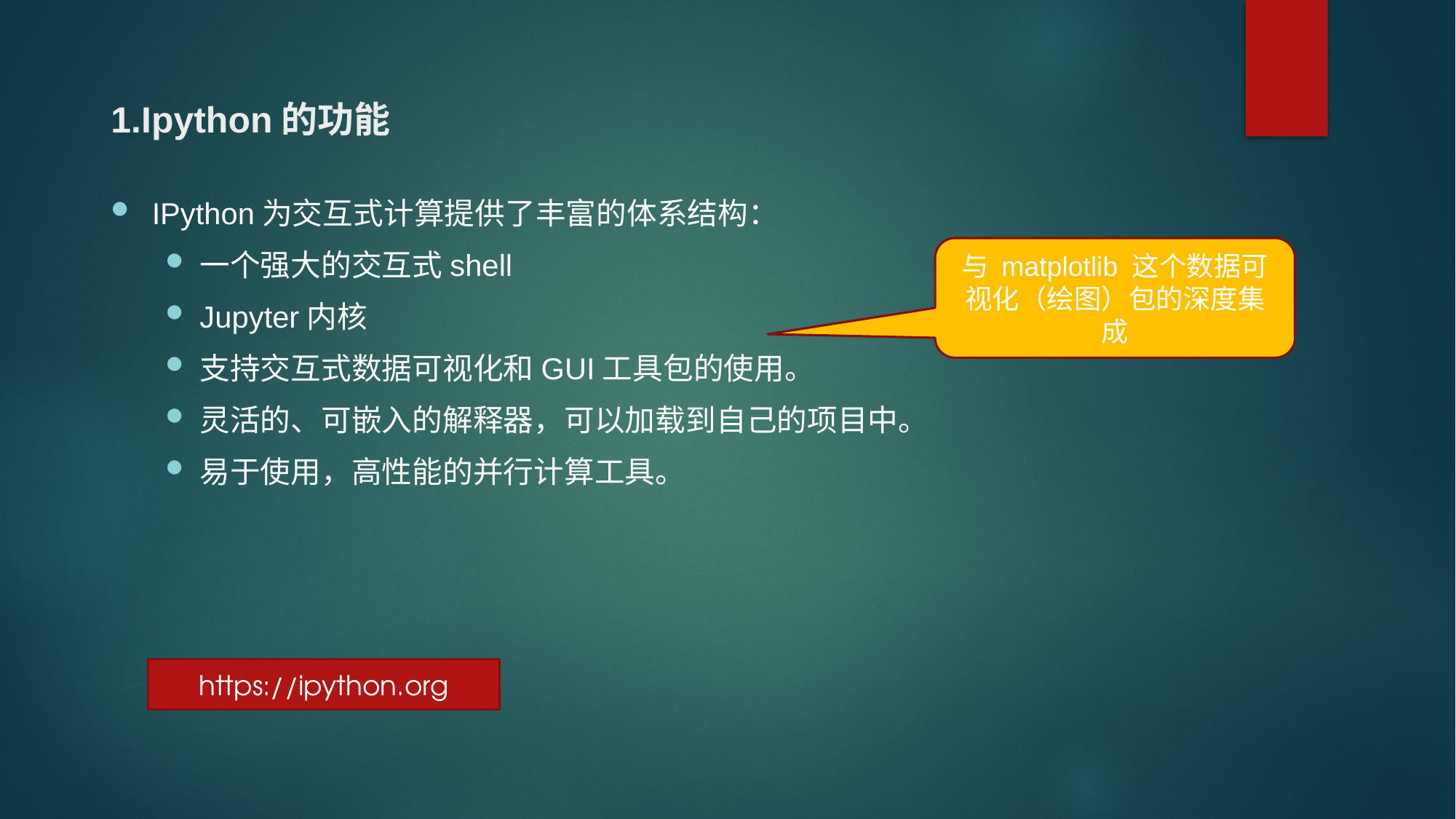

# 1.Ipython的功能
IPython为交互式计算提供了丰富的体系结构：
一个强大的交互式shell
Jupyter内核
支持交互式数据可视化和GUI工具包的使用。
灵活的、可嵌入的解释器，可以加载到自己的项目中。
易于使用，高性能的并行计算工具。

与 matplotlib 这个数据可视化（绘图）包的深度集成
https://ipython.org